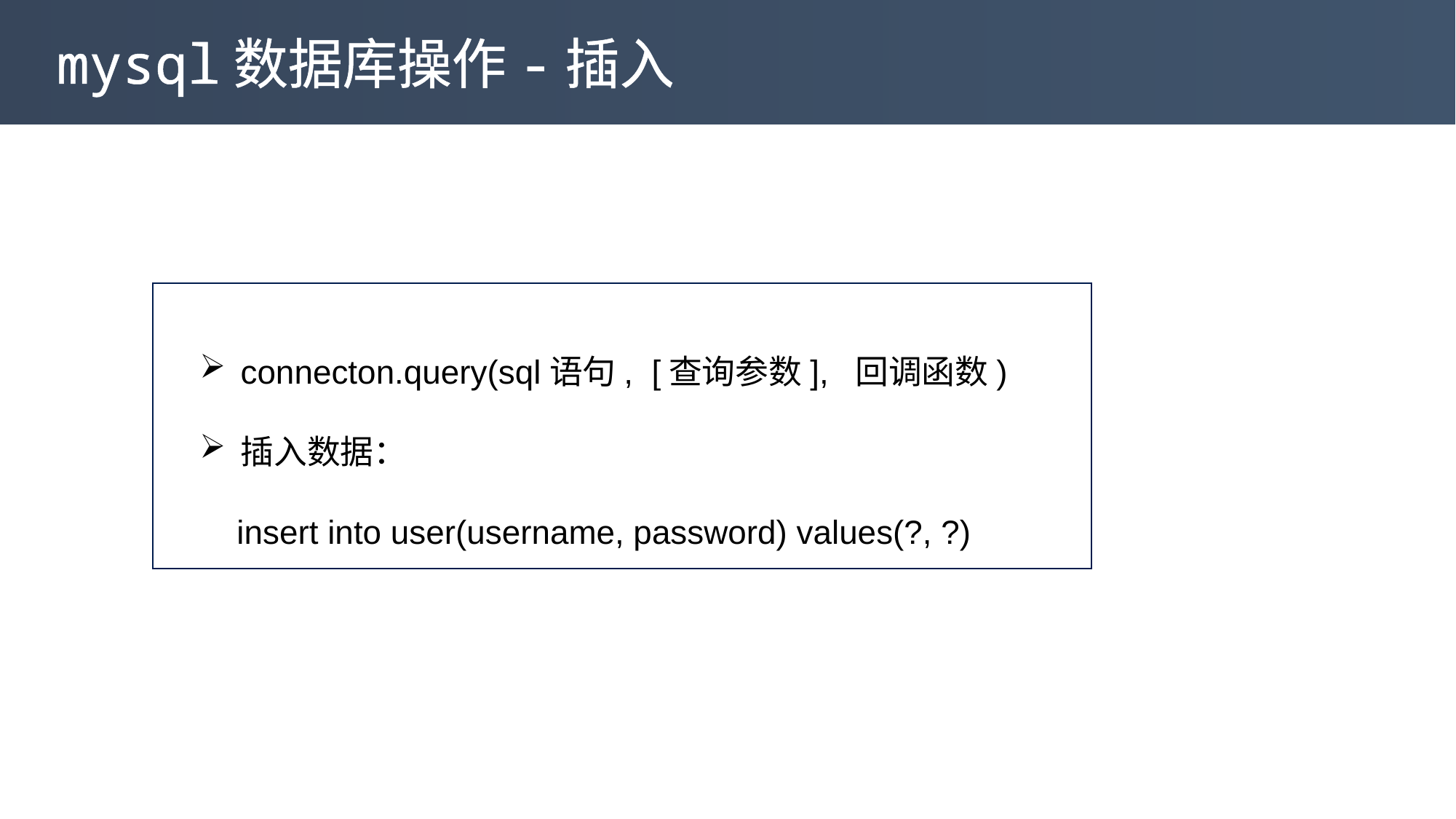

mysql数据库操作-插入

connecton.query(sql语句,  [查询参数],  回调函数)
插入数据：
    insert into user(username, password) values(?, ?)